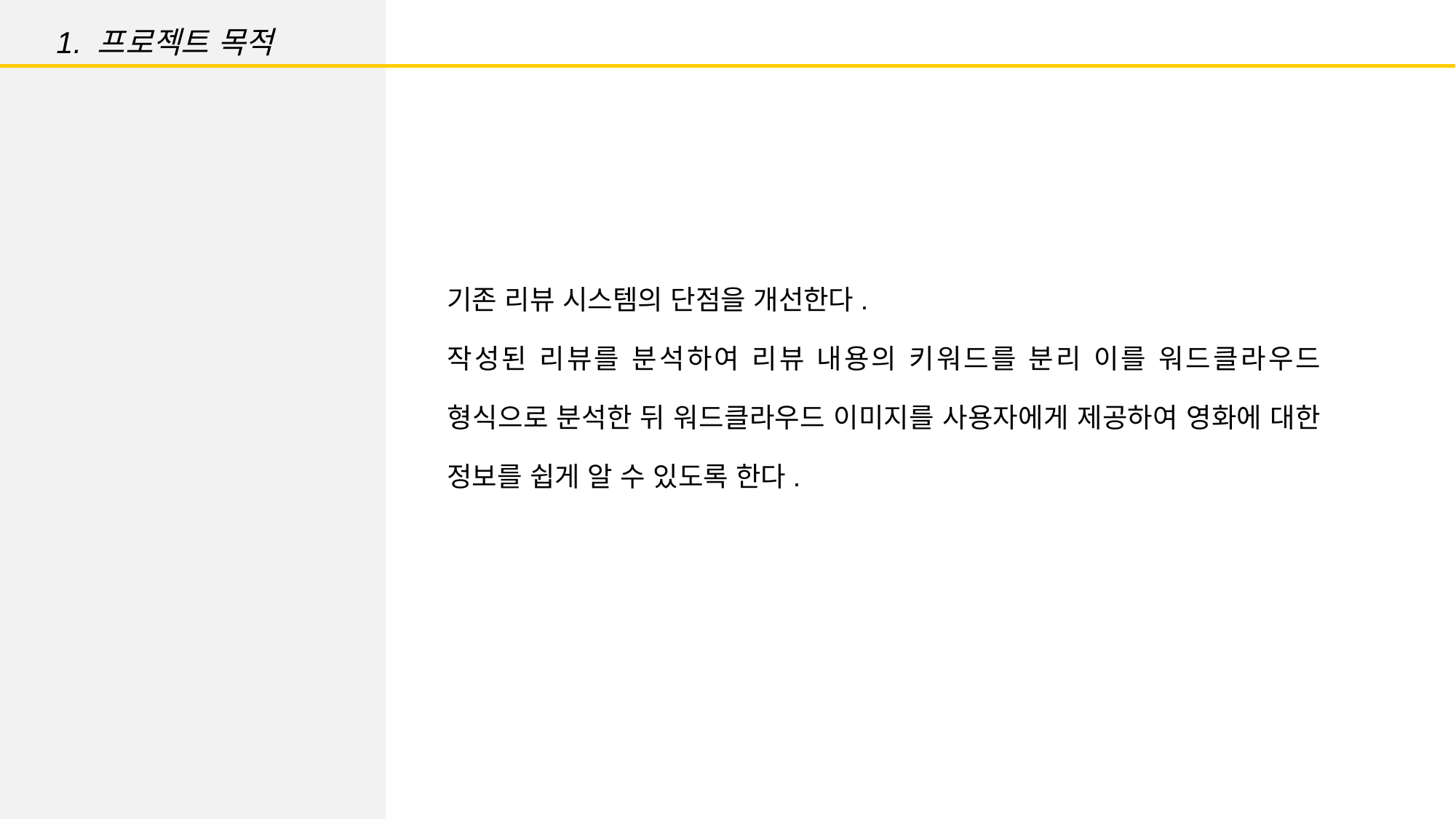

1. 프로젝트 목적
기존 리뷰 시스템의 단점을 개선한다.
작성된 리뷰를 분석하여 리뷰 내용의 키워드를 분리 이를 워드클라우드 형식으로 분석한 뒤 워드클라우드 이미지를 사용자에게 제공하여 영화에 대한 정보를 쉽게 알 수 있도록 한다.